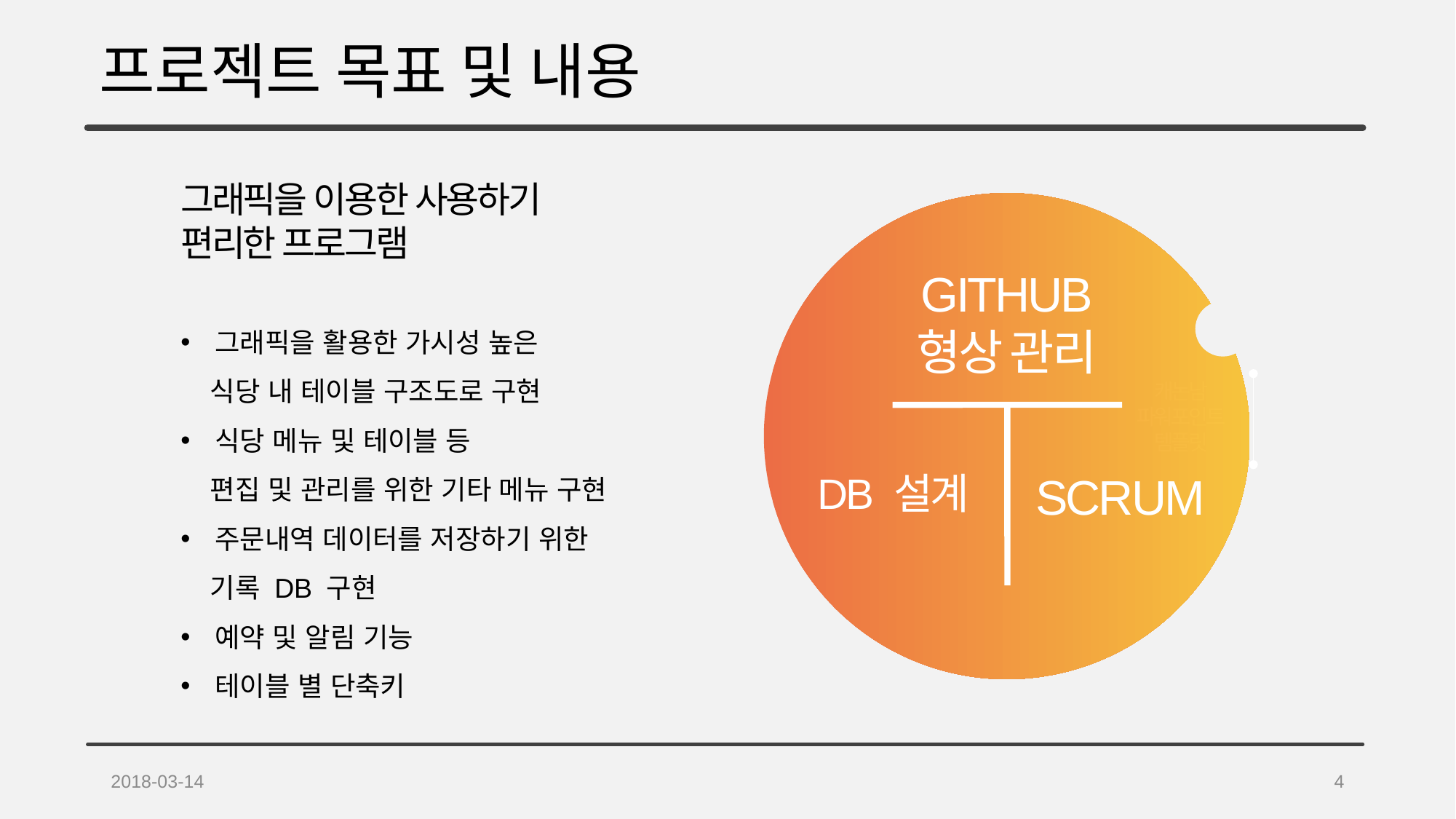

프로젝트 목표 및 내용
그래픽을 이용한 사용하기
편리한 프로그램

GITHUB
형상 관리

SCRUM
DB 설계
그래픽을 활용한 가시성 높은
   식당 내 테이블 구조도로 구현
식당 메뉴 및 테이블 등
   편집 및 관리를 위한 기타 메뉴 구현
주문내역 데이터를 저장하기 위한
   기록 DB 구현
예약 및 알림 기능
테이블 별 단축키
캐논남
파워포인트
템플릿
2018-03-14
4